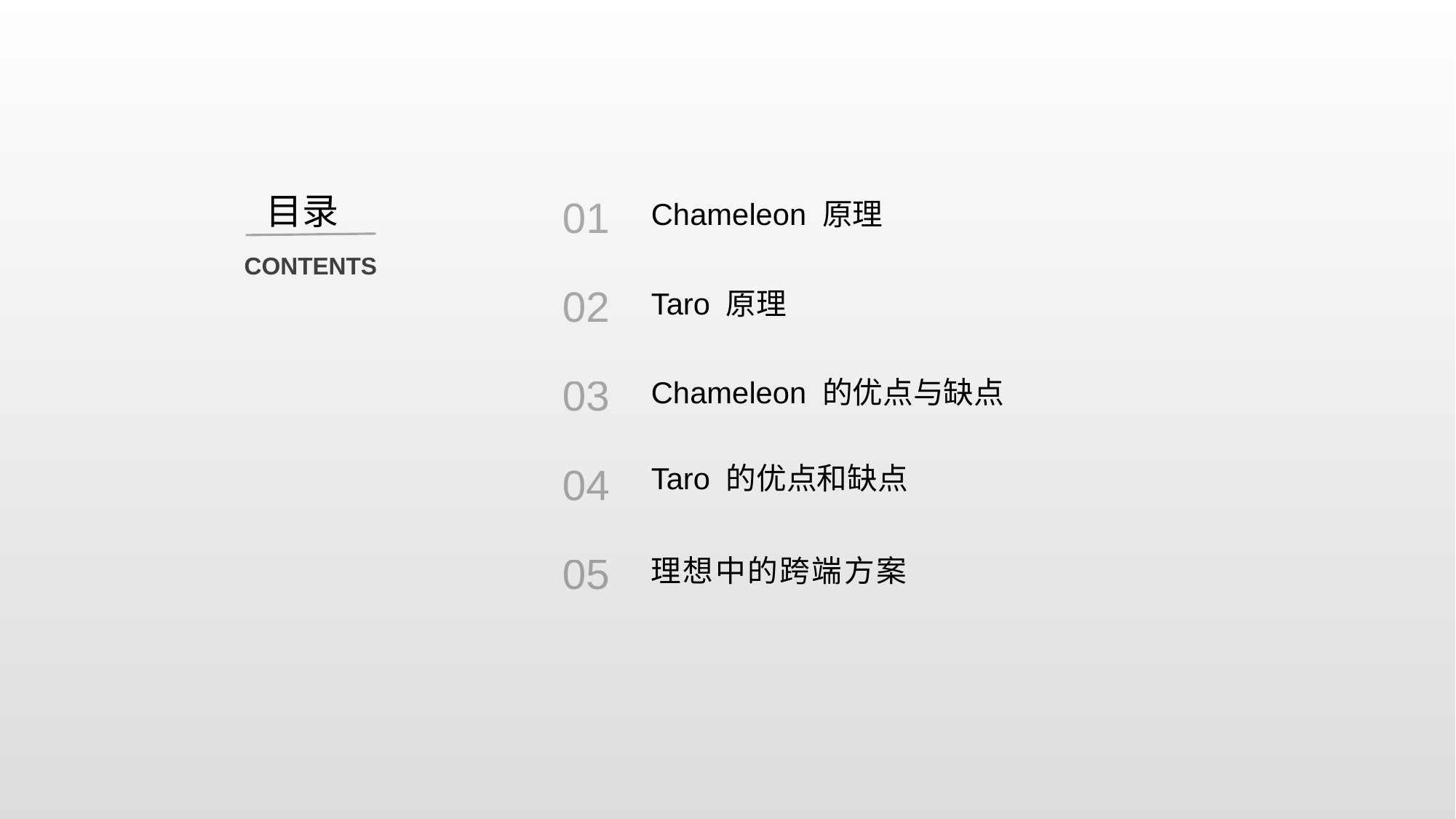

目录
01
Chameleon 原理
CONTENTS
02
Taro 原理
03
Chameleon 的优点与缺点
04
Taro 的优点和缺点
05
理想中的跨端方案